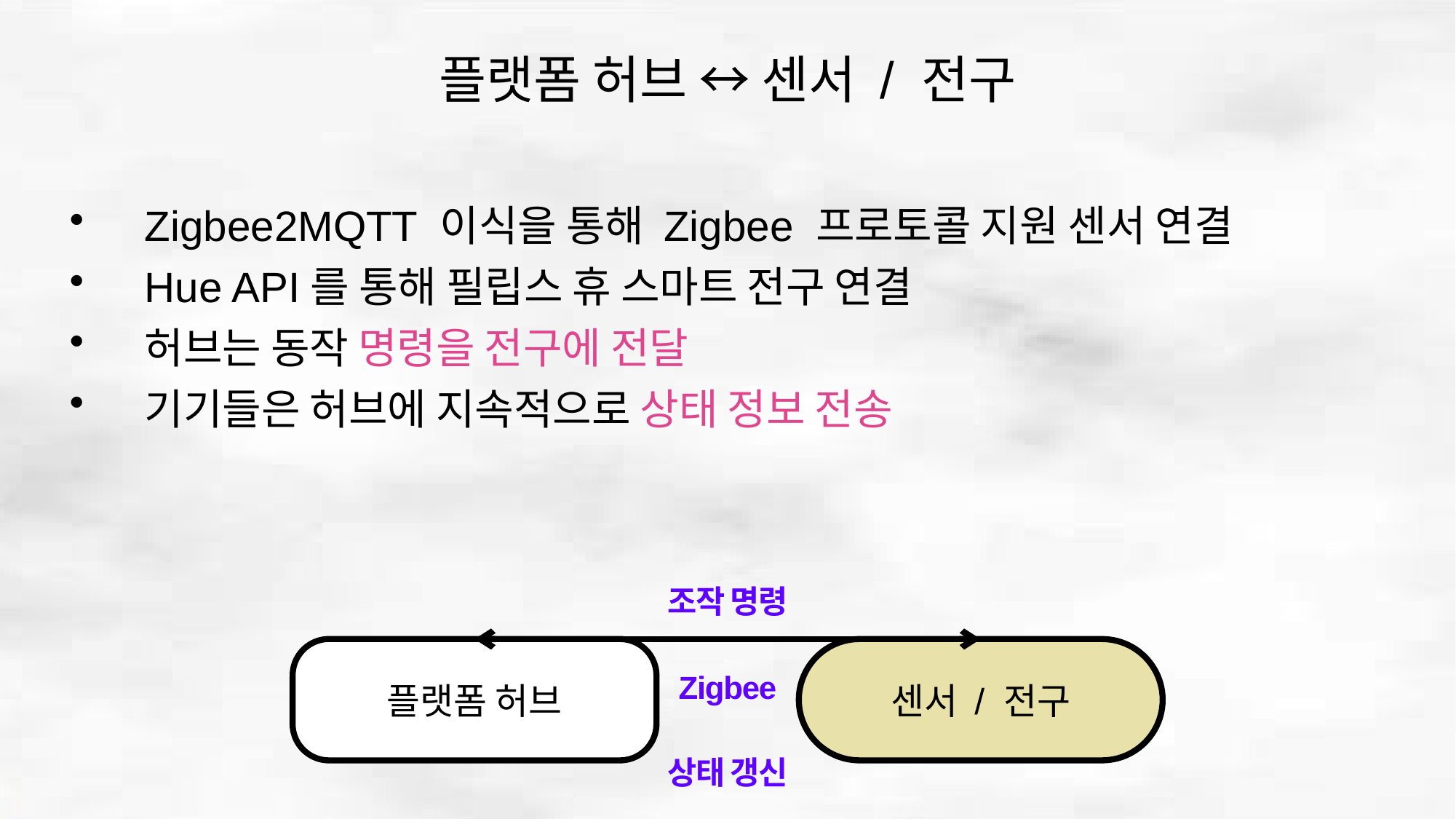

플랫폼 허브 ↔️ 센서 / 전구
Zigbee2MQTT 이식을 통해 Zigbee 프로토콜 지원 센서 연결
Hue API를 통해 필립스 휴 스마트 전구 연결
허브는 동작 명령을 전구에 전달
기기들은 허브에 지속적으로 상태 정보 전송
조작 명령
플랫폼 허브
센서 / 전구
Zigbee
상태 갱신